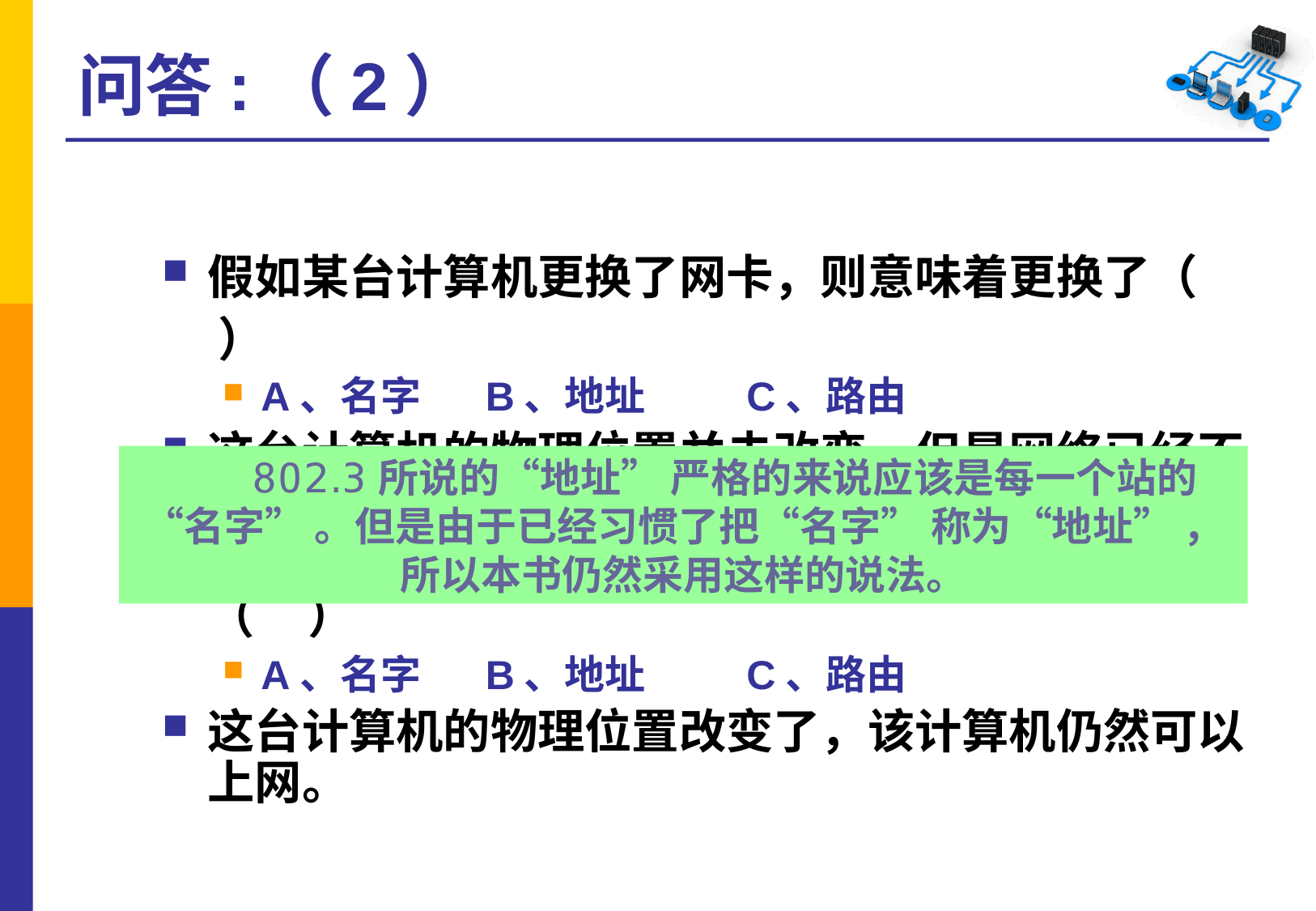

# 问答:（2）
假如某台计算机更换了网卡，则意味着更换了（     ）
A、名字      B、地址          C、路由
这台计算机的物理位置并未改变，但是网络已经不能定位该计算机。
假如把在开封的计算机拿到郑州，则意味着更换了（     ）
A、名字      B、地址          C、路由
这台计算机的物理位置改变了，该计算机仍然可以上网。
       802.3所说的“地址” 严格的来说应该是每一个站的“名字” 。但是由于已经习惯了把“名字” 称为“地址” ，所以本书仍然采用这样的说法。